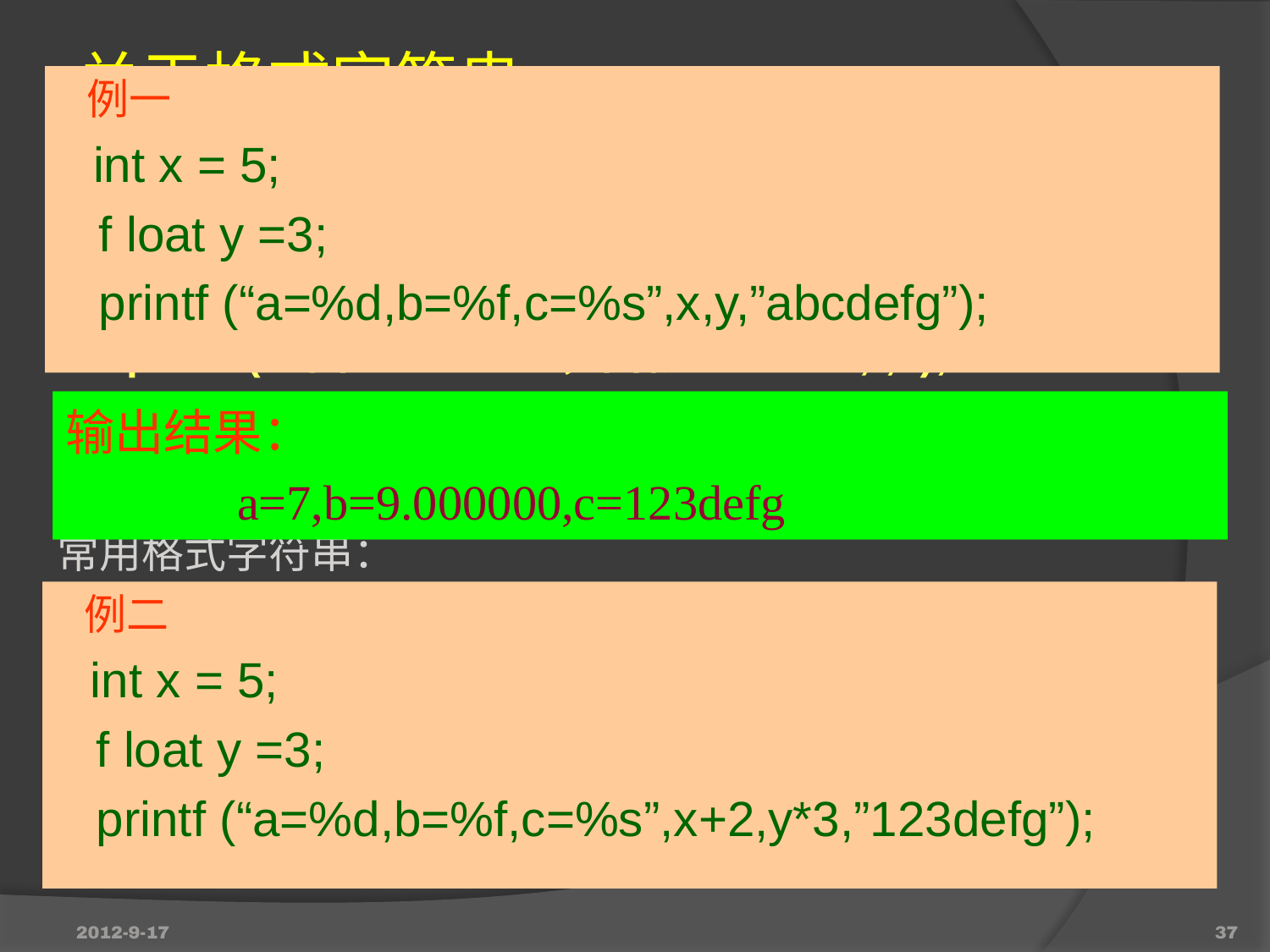

关于格式字符串
  例一
   int x = 5;
   f loat y =3;
   printf (“a=%d,b=%f,c=%s”,x,y,”abcdefg”);
表示该处将用printf语句引号外对应表达式的值替换后输出
    例：若 r =1,s=3.14
     printf (“半径R=%f 时，面积S=%f\n”,r,s);
     输出结果：
              半径R=1 时，面积S=3.140000
常用格式字符串：
  字符型：%c     单字符
                %s     字符串
  数值型：%d     整数（十进制）
                %f      实数（小数形式，默认为6位小数）
输出结果：
              a=5,b=3.000000,c=abcdefg
输出结果：
              a=7,b=9.000000,c=123defg
  例二
   int x = 5;
   f loat y =3;
   printf (“a=%d,b=%f,c=%s”,x+2,y*3,”123defg”);
2012-9-17
37